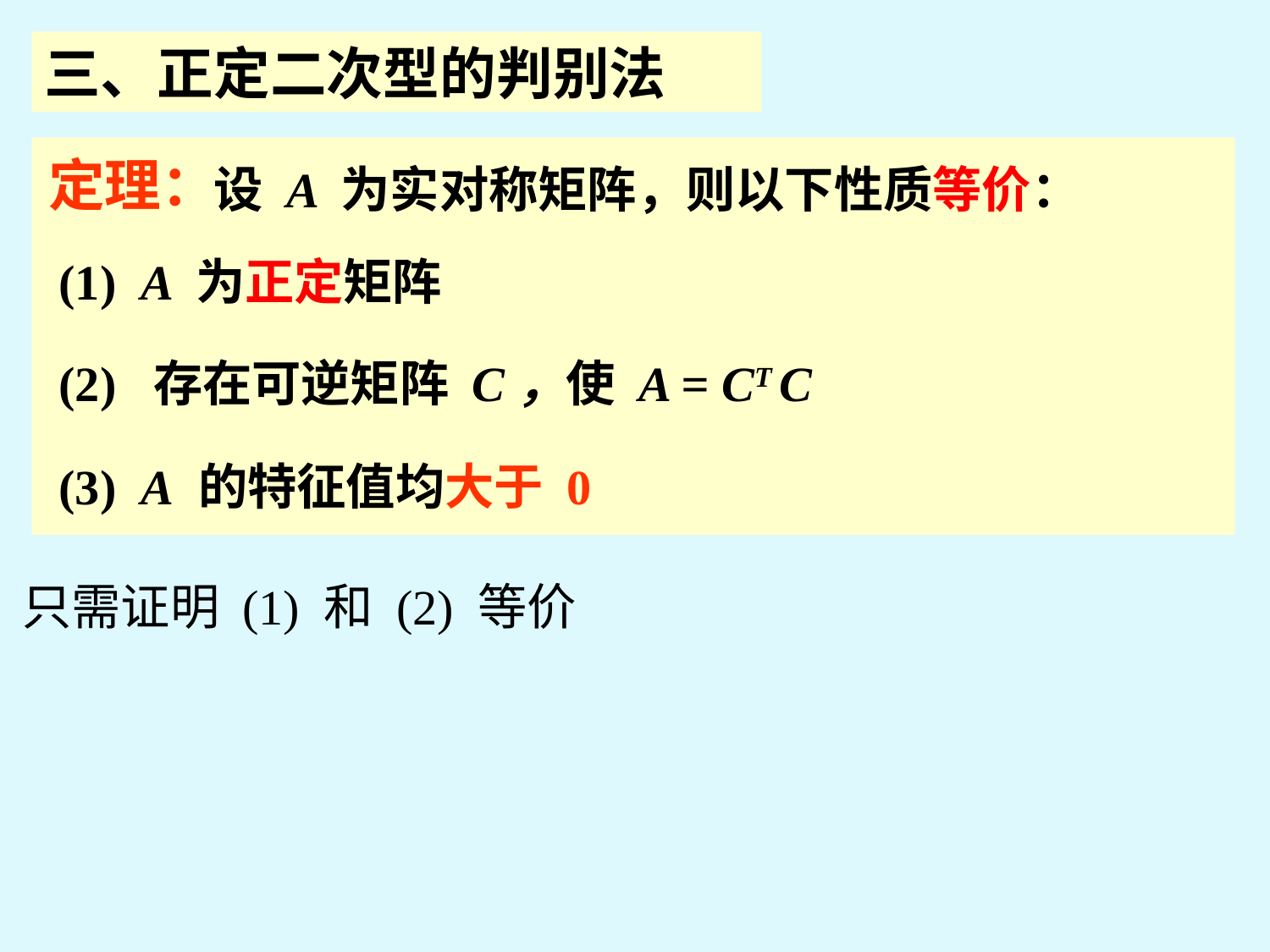

三、正定二次型的判别法

定理：
设 A 为实对称矩阵，则以下性质等价：
(1)  A 为正定矩阵
(2)  存在可逆矩阵 C，使 A = CT C
(3)  A 的特征值均大于 0
只需证明 (1) 和 (2) 等价